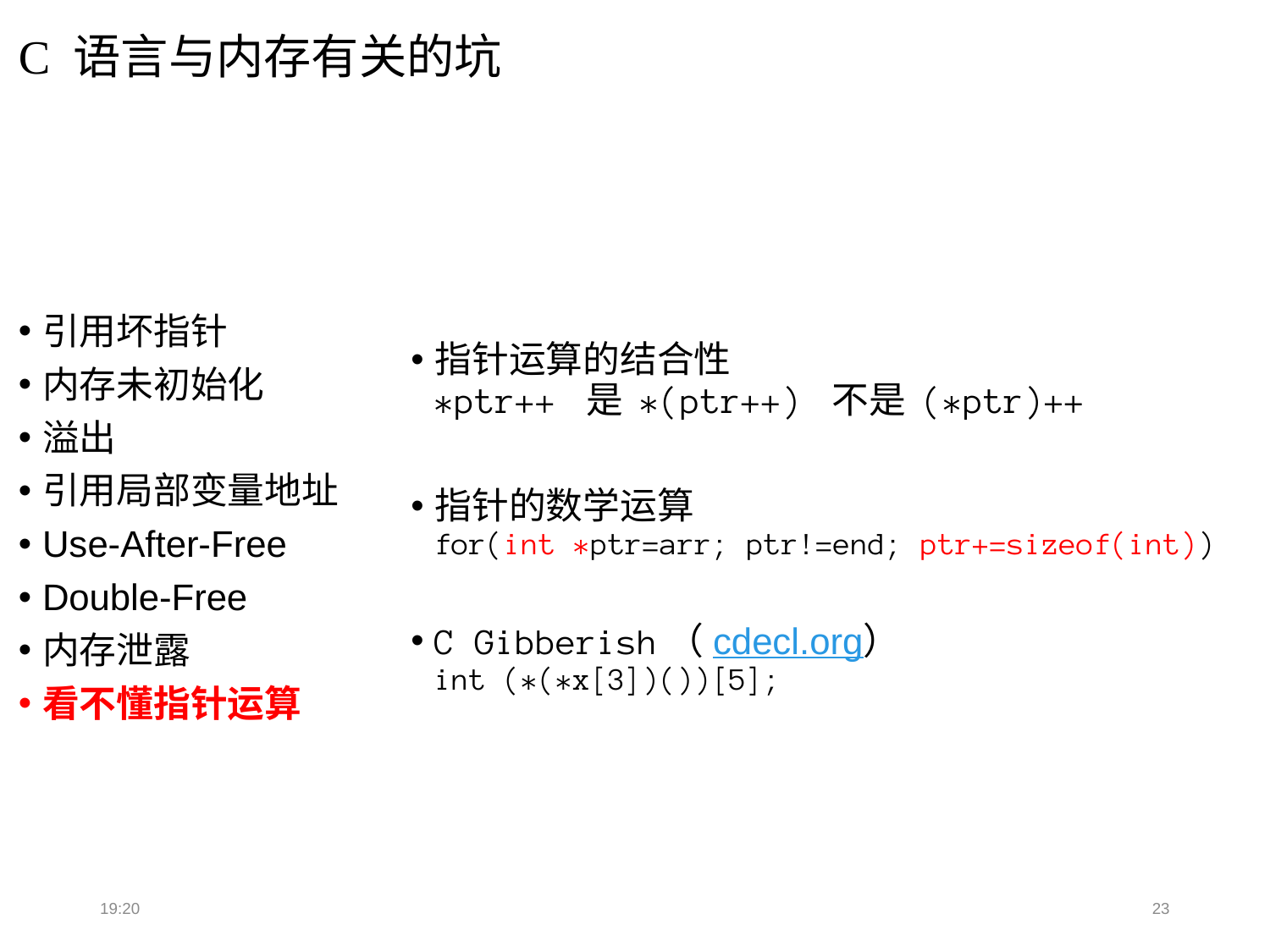

# C 语言与内存有关的坑
引用坏指针
内存未初始化
溢出
引用局部变量地址
Use-After-Free
Double-Free
内存泄露
看不懂指针运算
指针运算的结合性
*ptr++ 是 *(ptr++) 不是 (*ptr)++

指针的数学运算
for(int *ptr=arr; ptr!=end; ptr+=sizeof(int))

C Gibberish（cdecl.org）
int (*(*x[3])())[5];
19:20
23